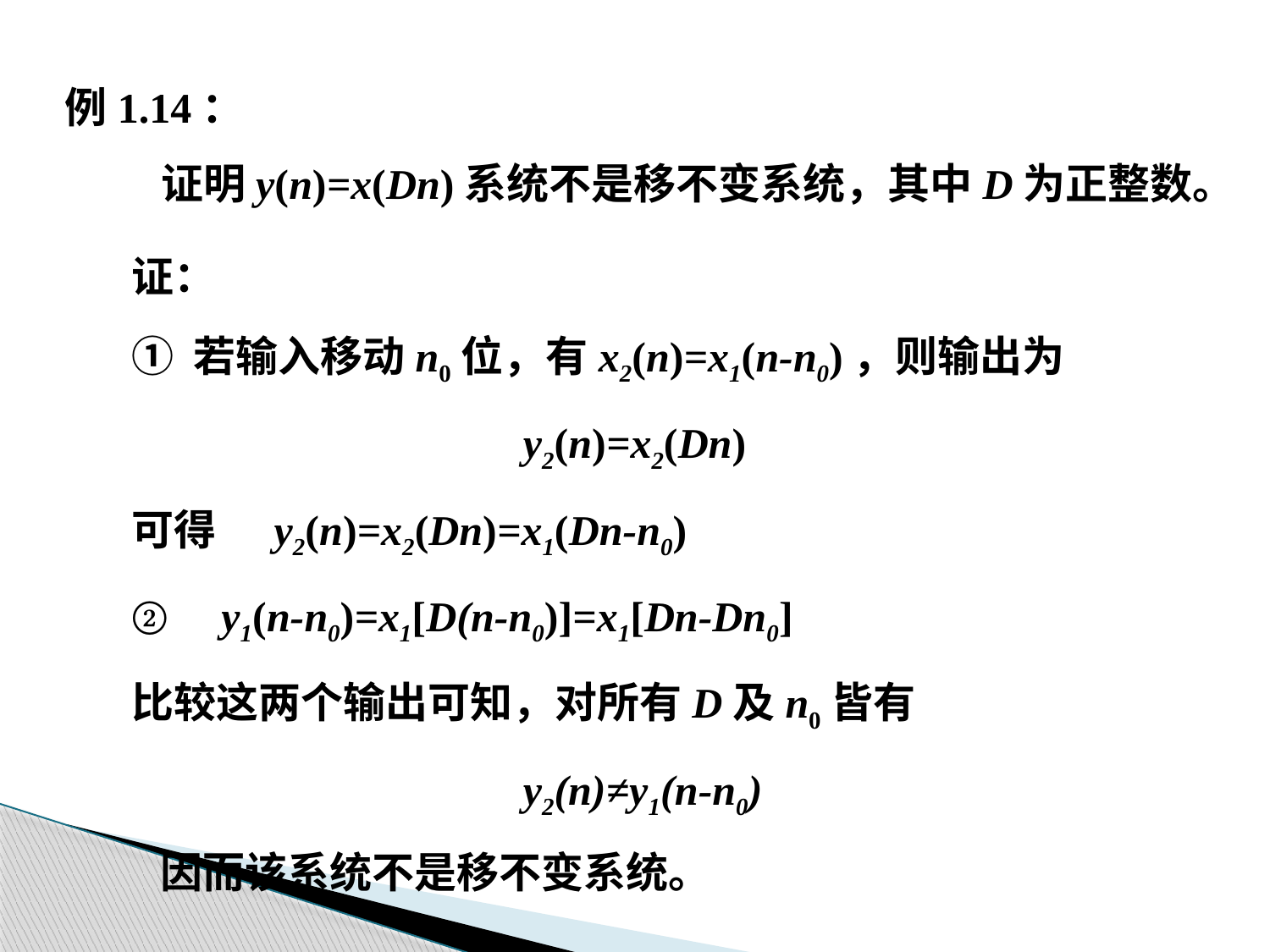

例1.14：
         证明y(n)=x(Dn)系统不是移不变系统，其中D为正整数。
证：
① 若输入移动n0位，有x2(n)=x1(n-n0)，则输出为
                                     y2(n)=x2(Dn)
可得     y2(n)=x2(Dn)=x1(Dn-n0)
②     y1(n-n0)=x1[D(n-n0)]=x1[Dn-Dn0]
比较这两个输出可知，对所有D及n0皆有
                                     y2(n)≠y1(n-n0)
  因而该系统不是移不变系统。